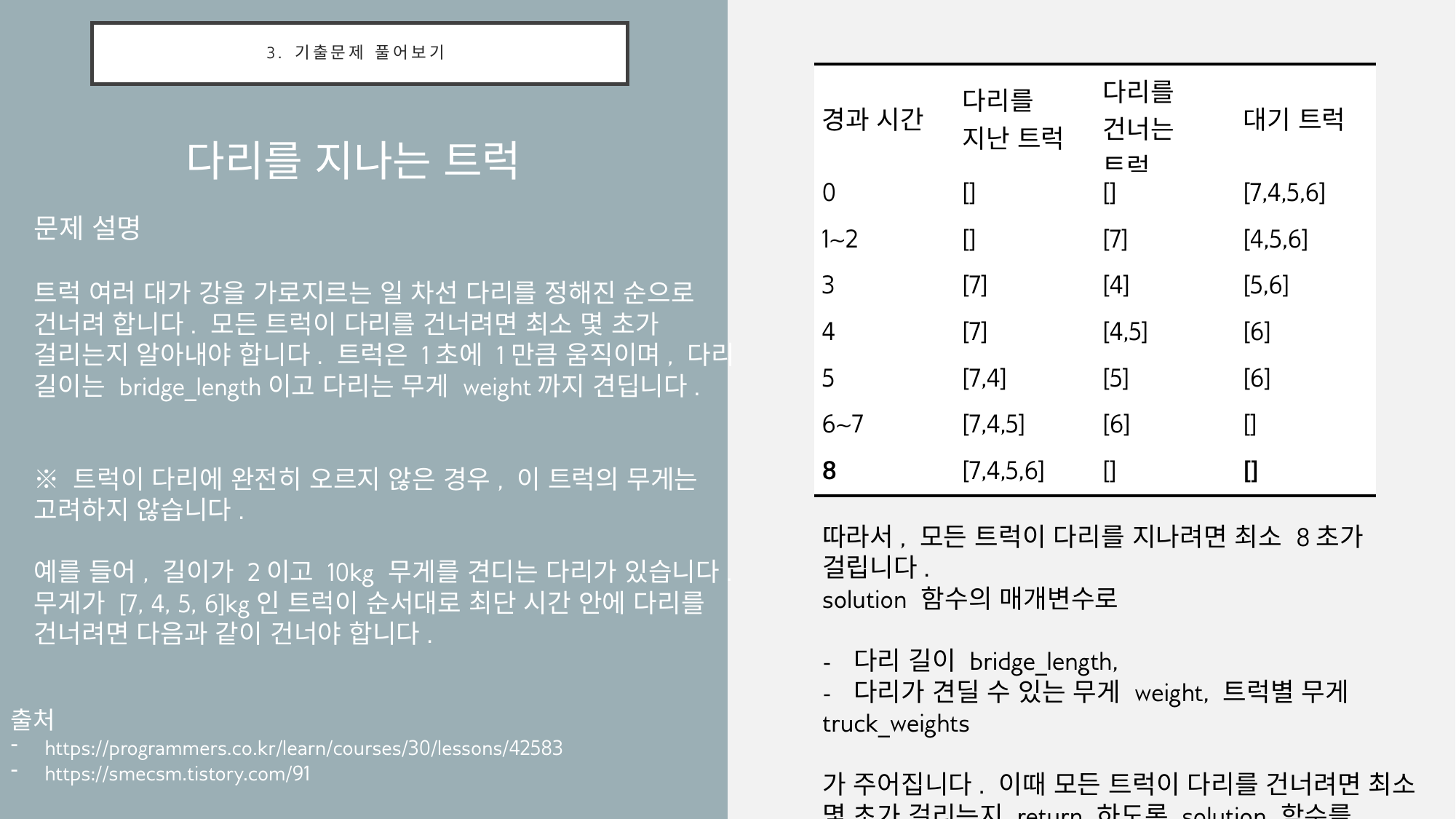

# 3. 기출문제 풀어보기
| 경과 시간 | 다리를 지난 트럭 | 다리를 건너는 트럭 | 대기 트럭 |
| --- | --- | --- | --- |
| 0 | [] | [] | [7,4,5,6] |
| 1~2 | [] | [7] | [4,5,6] |
| 3 | [7] | [4] | [5,6] |
| 4 | [7] | [4,5] | [6] |
| 5 | [7,4] | [5] | [6] |
| 6~7 | [7,4,5] | [6] | [] |
| 8 | [7,4,5,6] | [] | [] |
다리를 지나는 트럭
문제 설명

트럭 여러 대가 강을 가로지르는 일 차선 다리를 정해진 순으로 건너려 합니다. 모든 트럭이 다리를 건너려면 최소 몇 초가 걸리는지 알아내야 합니다. 트럭은 1초에 1만큼 움직이며, 다리 길이는 bridge_length이고 다리는 무게 weight까지 견딥니다.

※ 트럭이 다리에 완전히 오르지 않은 경우, 이 트럭의 무게는 고려하지 않습니다.

예를 들어, 길이가 2이고 10kg 무게를 견디는 다리가 있습니다.
무게가 [7, 4, 5, 6]kg인 트럭이 순서대로 최단 시간 안에 다리를 건너려면 다음과 같이 건너야 합니다.
따라서, 모든 트럭이 다리를 지나려면 최소 8초가 걸립니다.
solution 함수의 매개변수로

-  다리 길이 bridge_length,
-  다리가 견딜 수 있는 무게 weight, 트럭별 무게 truck_weights

가 주어집니다. 이때 모든 트럭이 다리를 건너려면 최소 몇 초가 걸리는지 return 하도록 solution 함수를 완성하세요.

출처
https://programmers.co.kr/learn/courses/30/lessons/42583
https://smecsm.tistory.com/91